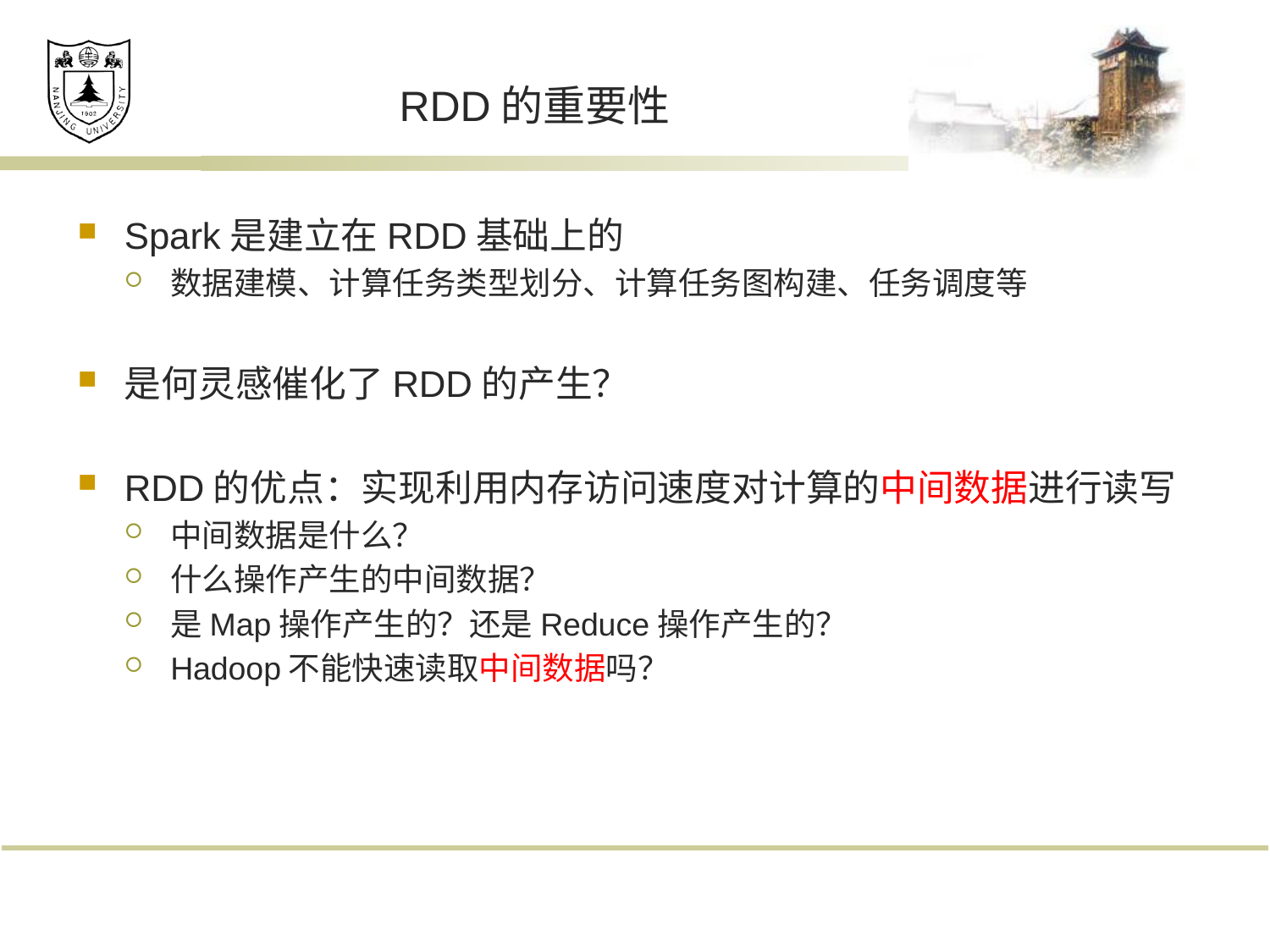

# RDD的重要性
Spark是建立在RDD基础上的
数据建模、计算任务类型划分、计算任务图构建、任务调度等

是何灵感催化了RDD的产生？

RDD的优点：实现利用内存访问速度对计算的中间数据进行读写
中间数据是什么？
什么操作产生的中间数据？
是Map操作产生的？还是Reduce操作产生的？
Hadoop不能快速读取中间数据吗？